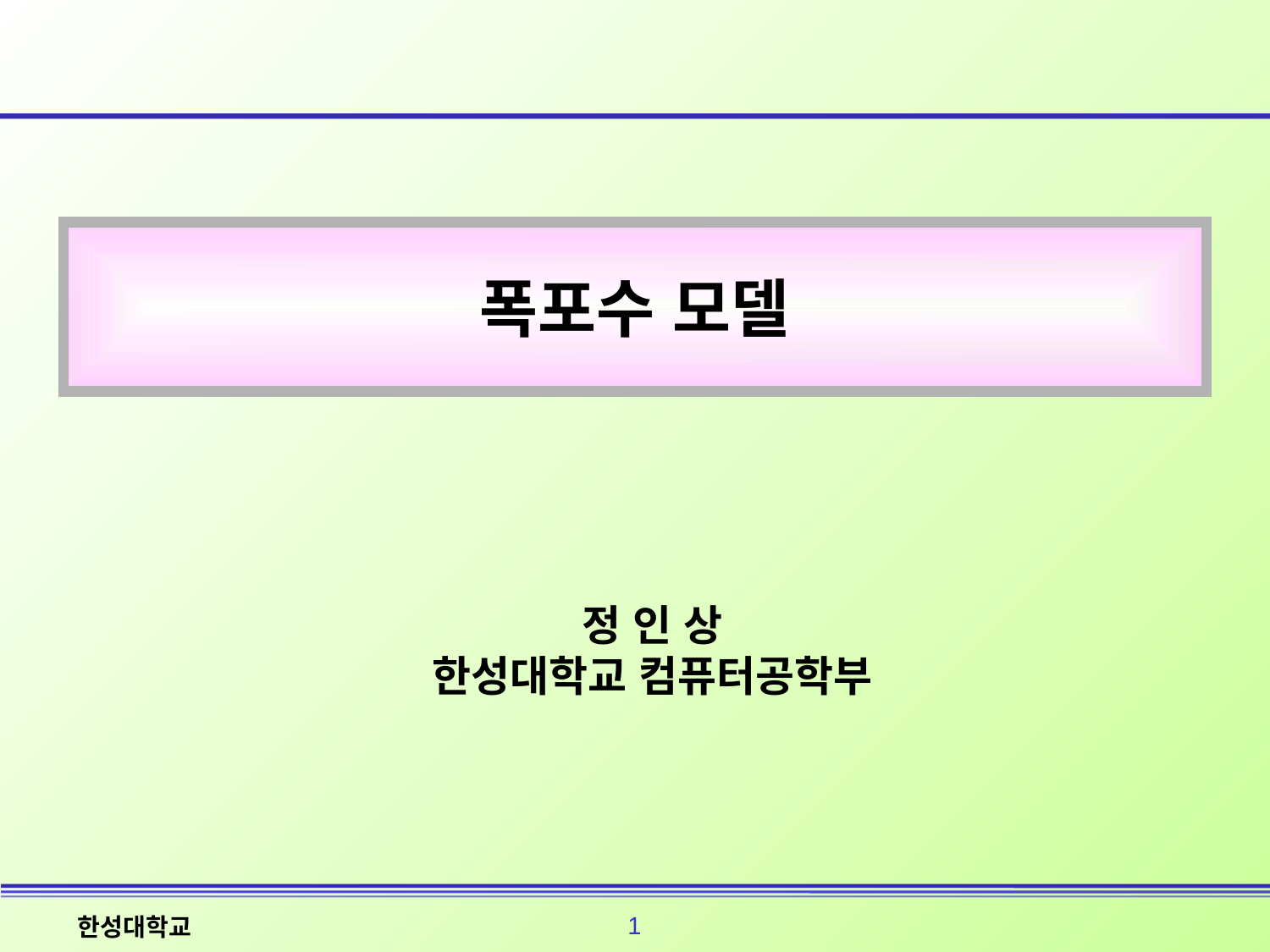

폭포수 모델
정 인 상
한성대학교 컴퓨터공학부